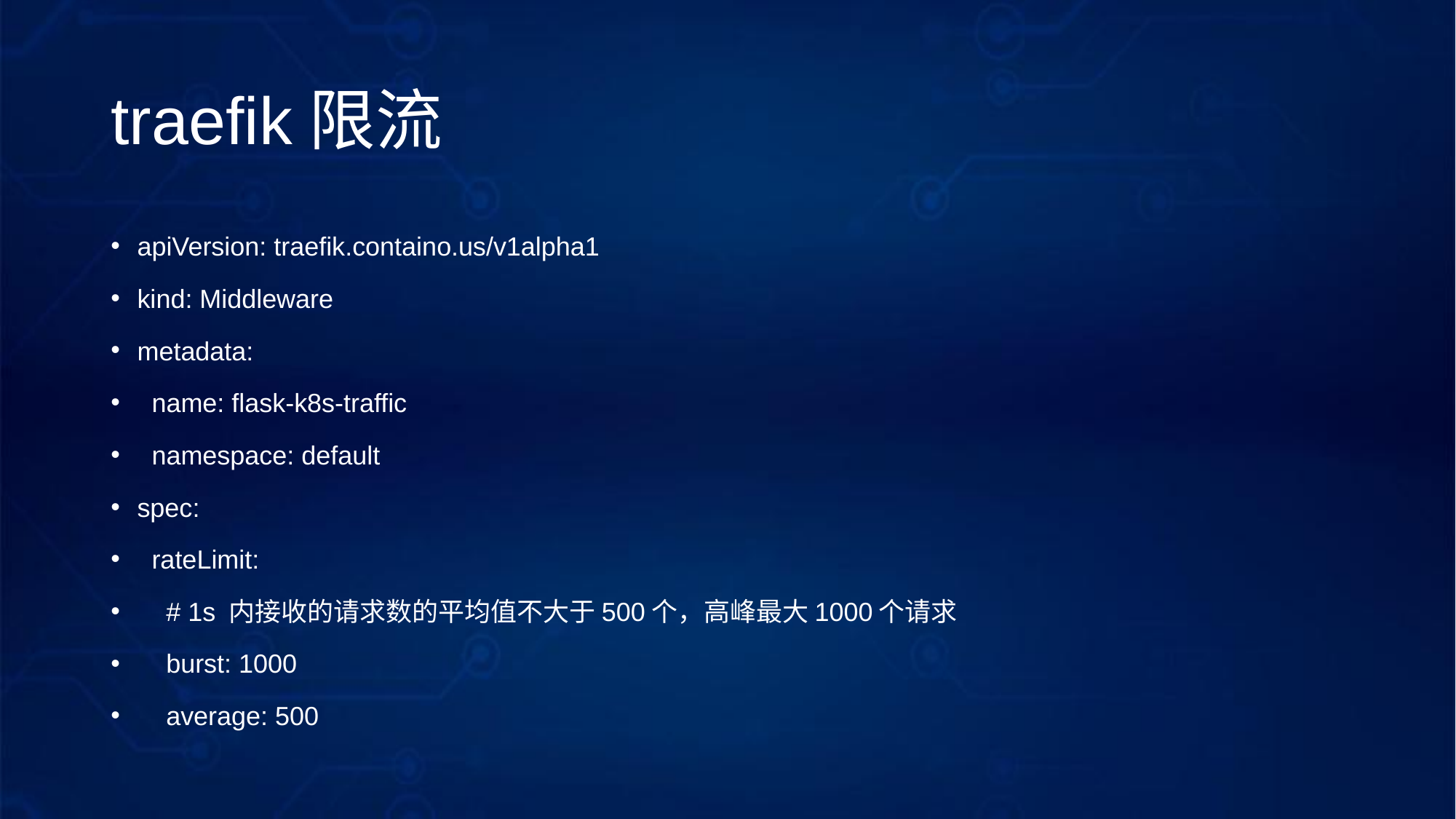

# traefik限流
apiVersion: traefik.containo.us/v1alpha1
kind: Middleware
metadata:
  name: flask-k8s-traffic
  namespace: default
spec:
  rateLimit:
    # 1s 内接收的请求数的平均值不大于500个，高峰最大1000个请求
    burst: 1000
    average: 500